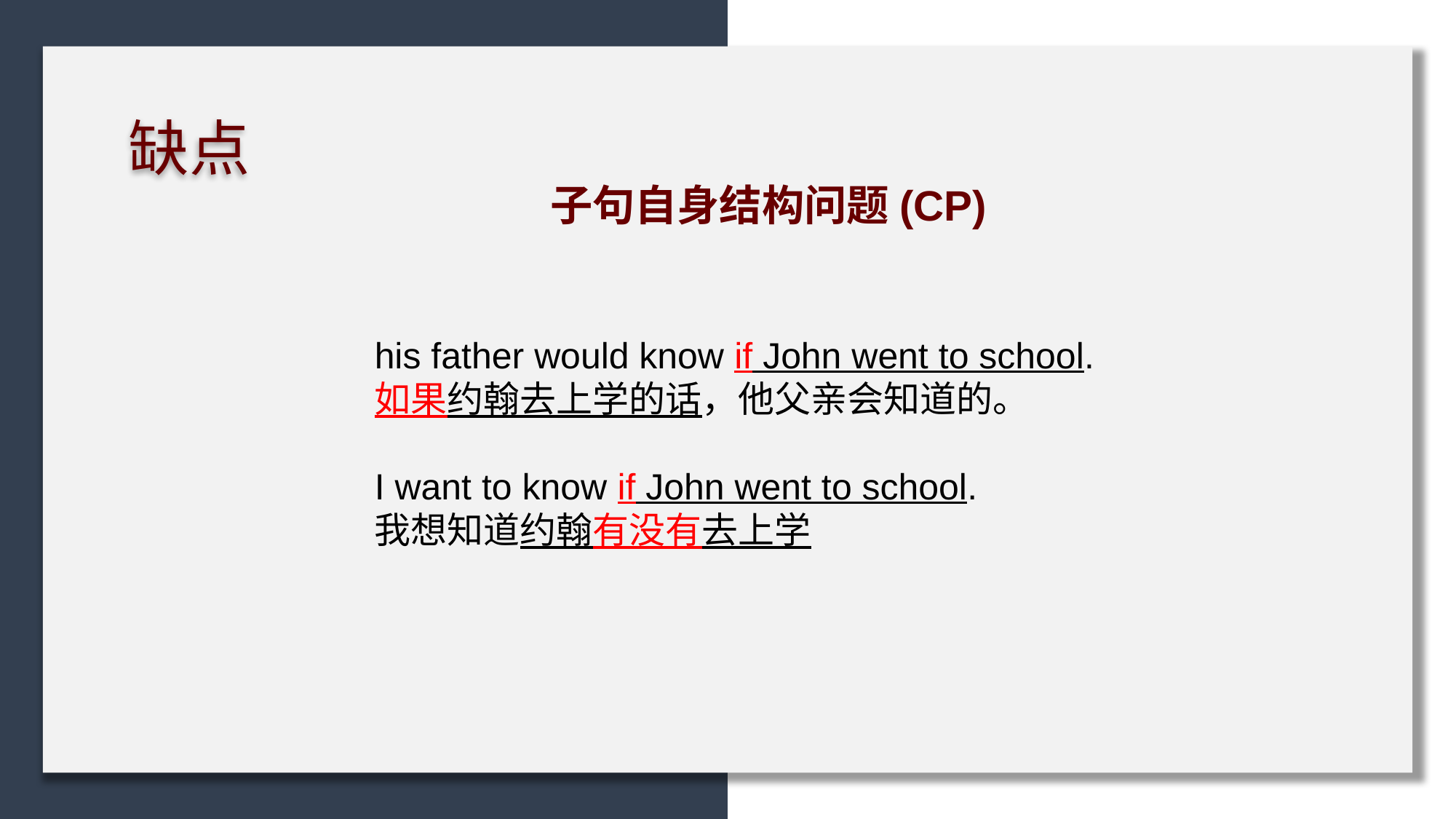

缺点
子句自身结构问题(CP)
his father would know if John went to school.
如果约翰去上学的话，他父亲会知道的。

I want to know if John went to school.
我想知道约翰有没有去上学